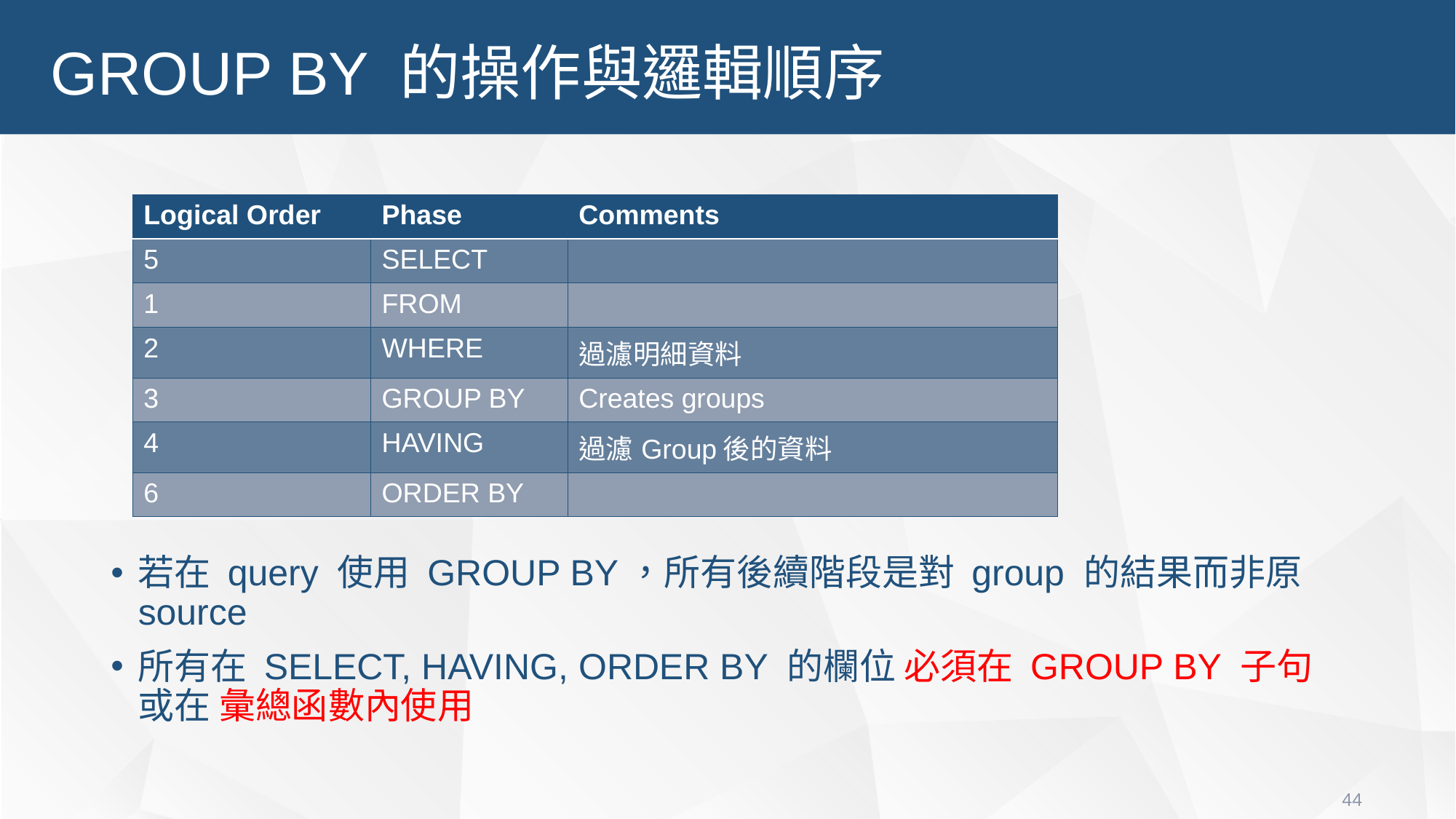

GROUP BY 的操作與邏輯順序
| Logical Order | Phase | Comments |
| --- | --- | --- |
| 5 | SELECT |  |
| 1 | FROM |  |
| 2 | WHERE | 過濾明細資料 |
| 3 | GROUP BY | Creates groups |
| 4 | HAVING | 過濾Group後的資料 |
| 6 | ORDER BY |  |

若在 query 使用 GROUP BY，所有後續階段是對 group 的結果而非原source
所有在 SELECT, HAVING, ORDER BY 的欄位 必須在 GROUP BY 子句 或在 彙總函數內使用